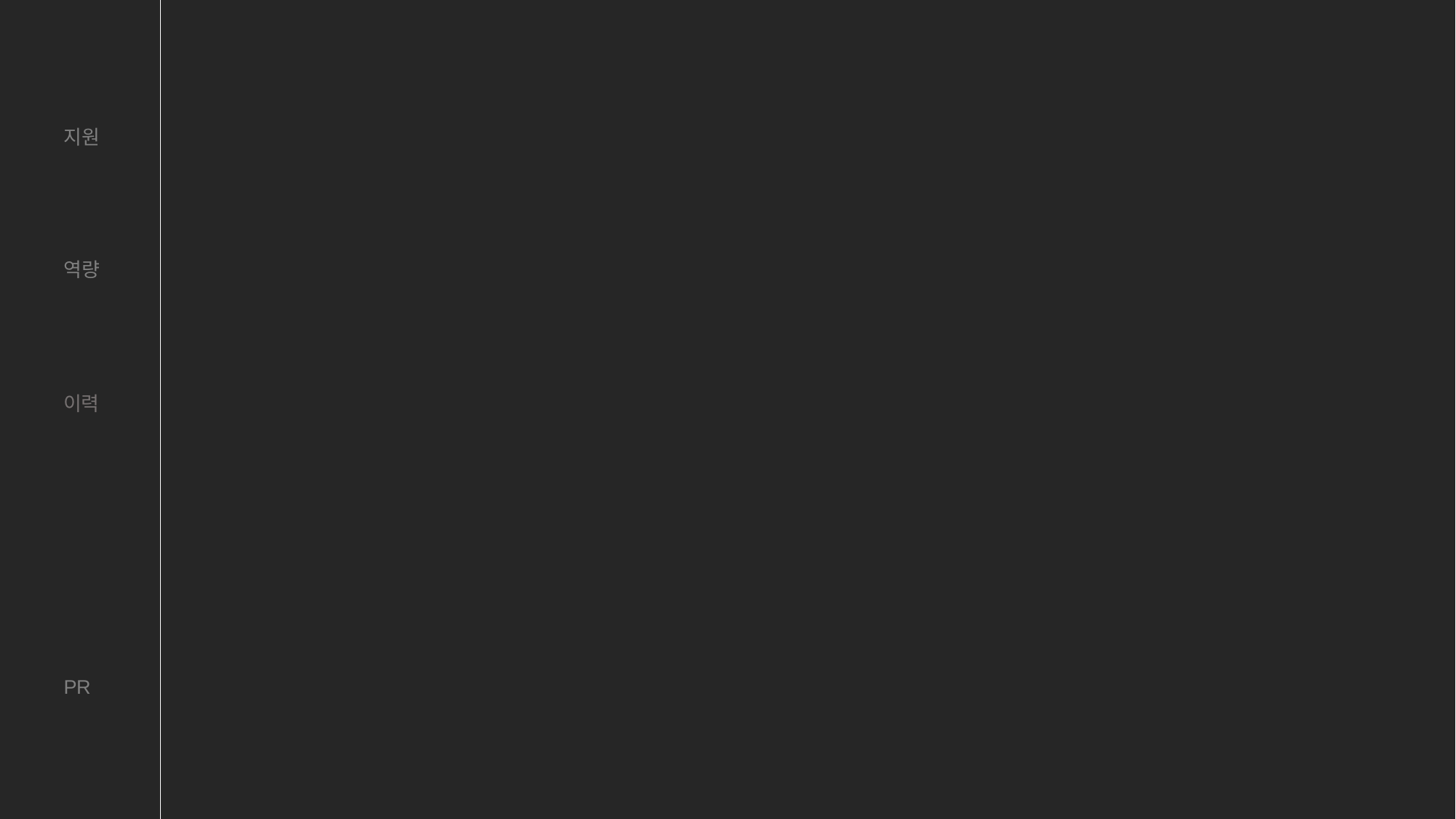

안녕하세요. 지원자 이민성입니다.

저는 관성적인 업무나 성취보단 자신만의 새로운 업무와 성취에 끊임없이 도전하는 지원자입니다.
이 주도적인 도전정신과 성과 창출 능력이 인사이저에서 신입으로서의 역량에 적합할 것이라 판단하여 지원하였습니다.

멀티캠퍼스 최종 프로젝트 당시, NLP 기반 프로젝트를 진행하였습니다. 당시 NLP는 정규 수업과정에 포함되지 않은 미지의 영역이었지만, 저는 최종 프로젝트에서 NLP 분석을 도전한다면, 팀과 개인 모두가 성장할 수 있는 성과를 낼 수 있을 것이라고 팀원들에게 어필하였습니다. 이를 통해 팀원들의 긍정적인 반응을 얻을 수 있었고, 결과적으로 PJT를 성공시켜 개인 역량 강화와 경진대회 2등상이라는 성취를 얻을 수 있었습니다. 이러한 주도적인 성과창출 역량과 새로운 것에 대한 도전정신, 그리고 NLP 데이터 분석 경험을 바탕으로 인사이저에서 100% 역량을 발휘하여 조직과 개인의 진취적인 성과를 만들어내겠습니다.
지원
역량
이력
동기
PR